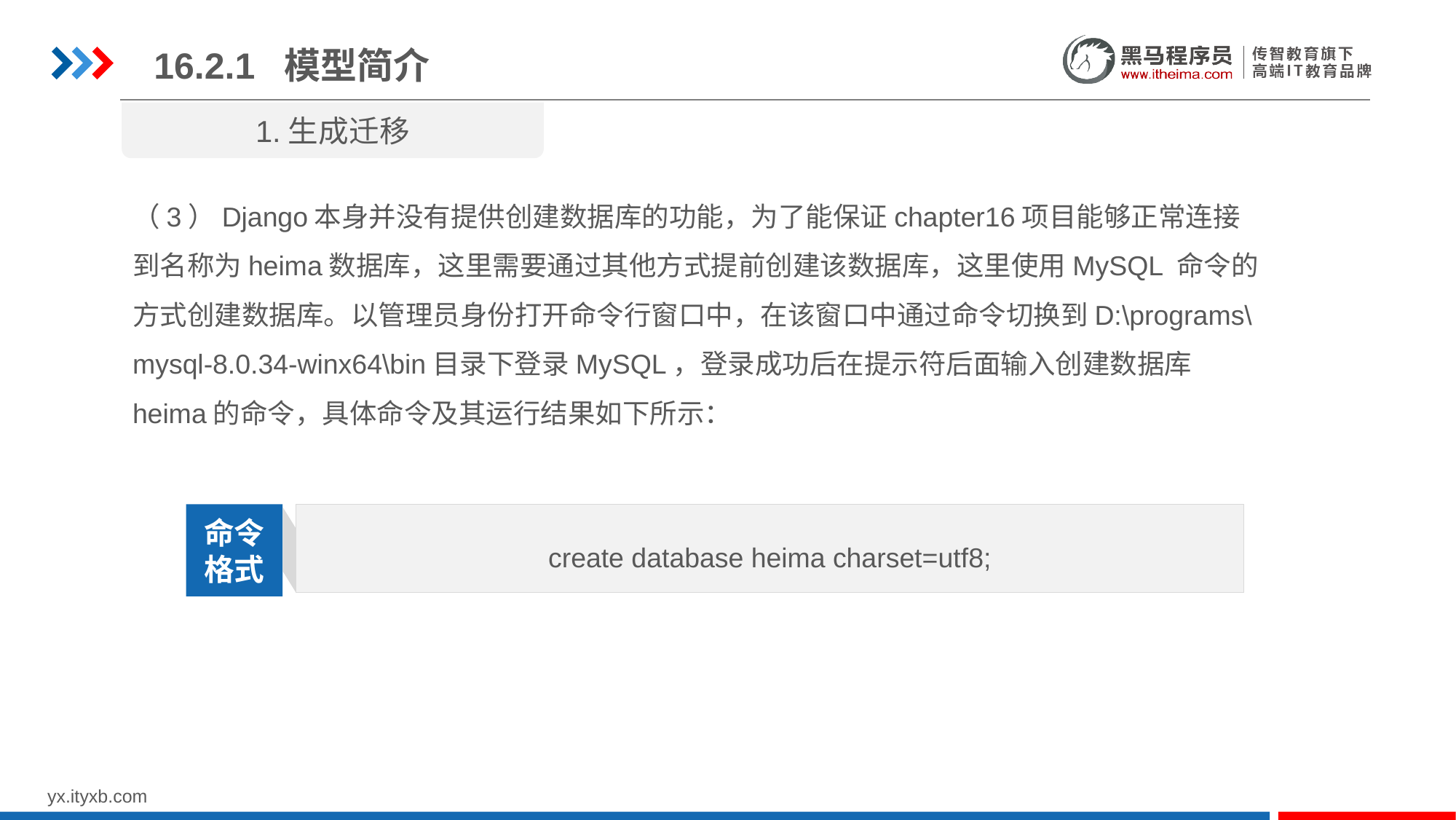

16.2.1  模型简介

1.生成迁移
（3）Django本身并没有提供创建数据库的功能，为了能保证chapter16项目能够正常连接到名称为heima数据库，这里需要通过其他方式提前创建该数据库，这里使用MySQL 命令的方式创建数据库。以管理员身份打开命令行窗口中，在该窗口中通过命令切换到D:\programs\mysql-8.0.34-winx64\bin目录下登录MySQL，登录成功后在提示符后面输入创建数据库heima的命令，具体命令及其运行结果如下所示：

create database heima charset=utf8;

命令
格式